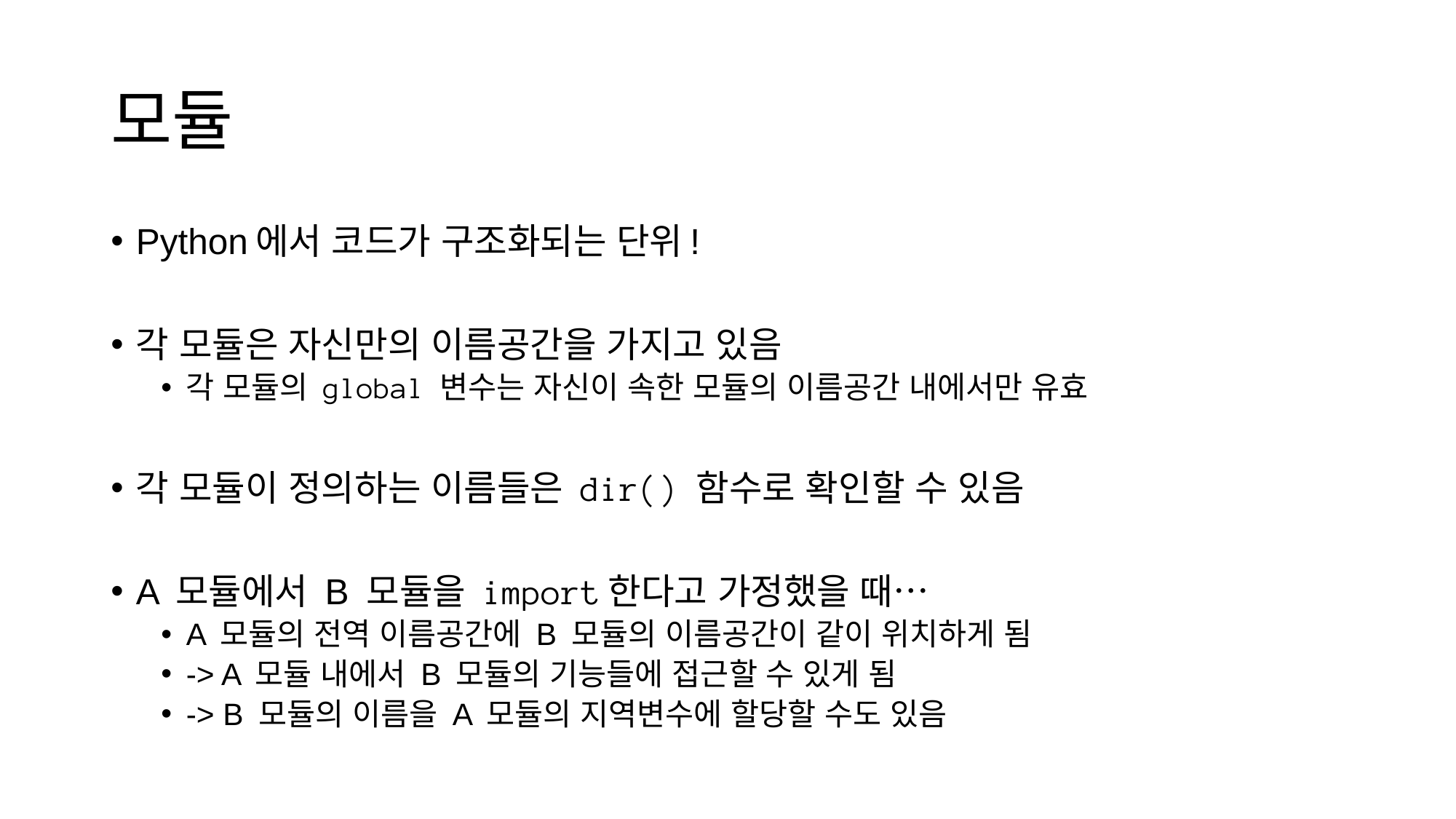

# 모듈
Python에서 코드가 구조화되는 단위!

각 모듈은 자신만의 이름공간을 가지고 있음
각 모듈의 global 변수는 자신이 속한 모듈의 이름공간 내에서만 유효

각 모듈이 정의하는 이름들은 dir() 함수로 확인할 수 있음

A 모듈에서 B 모듈을 import한다고 가정했을 때…
A 모듈의 전역 이름공간에 B 모듈의 이름공간이 같이 위치하게 됨
-> A 모듈 내에서 B 모듈의 기능들에 접근할 수 있게 됨
-> B 모듈의 이름을 A 모듈의 지역변수에 할당할 수도 있음